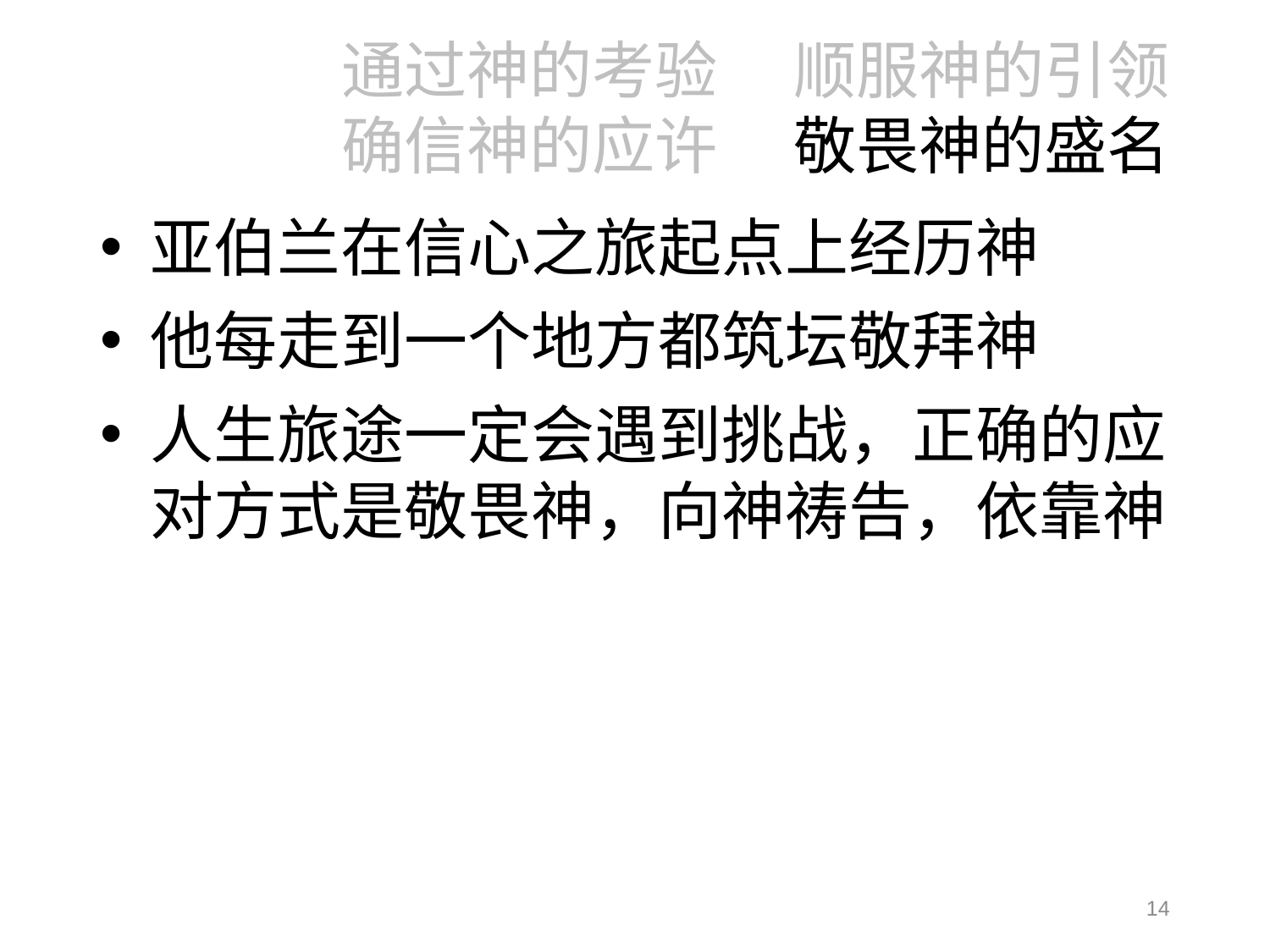

通过神的考验	顺服神的引领
确信神的应许	敬畏神的盛名
# 通过信心考验	顺服神的引领 确信神的应许	敬畏神的盛名
亚伯兰在信心之旅起点上经历神
他每走到一个地方都筑坛敬拜神
人生旅途一定会遇到挑战，正确的应对方式是敬畏神，向神祷告，依靠神
14